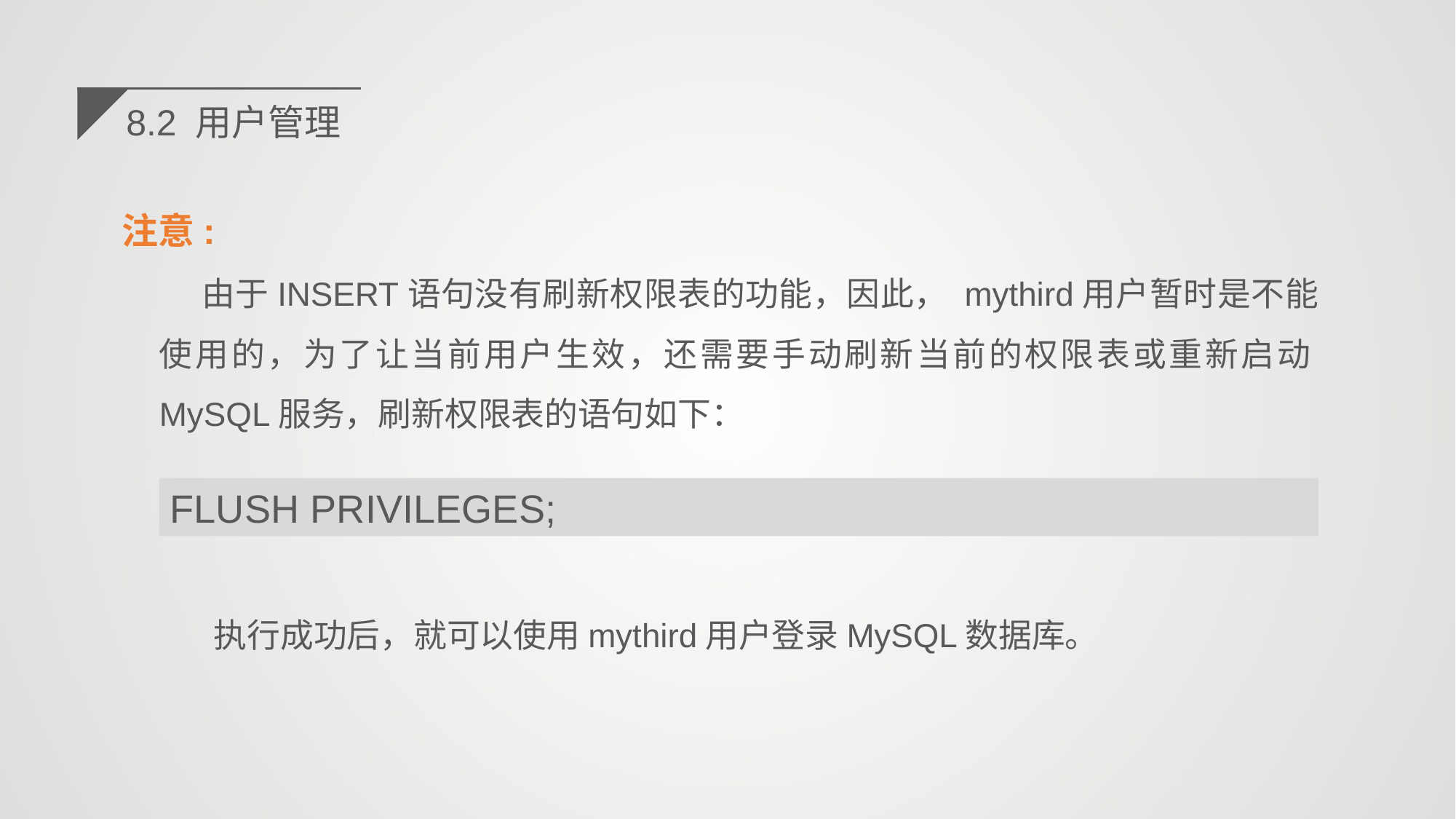

8.2 用户管理

注意:
由于INSERT语句没有刷新权限表的功能，因此， mythird用户暂时是不能使用的，为了让当前用户生效，还需要手动刷新当前的权限表或重新启动MySQL服务，刷新权限表的语句如下：

FLUSH PRIVILEGES;
执行成功后，就可以使用mythird用户登录MySQL数据库。